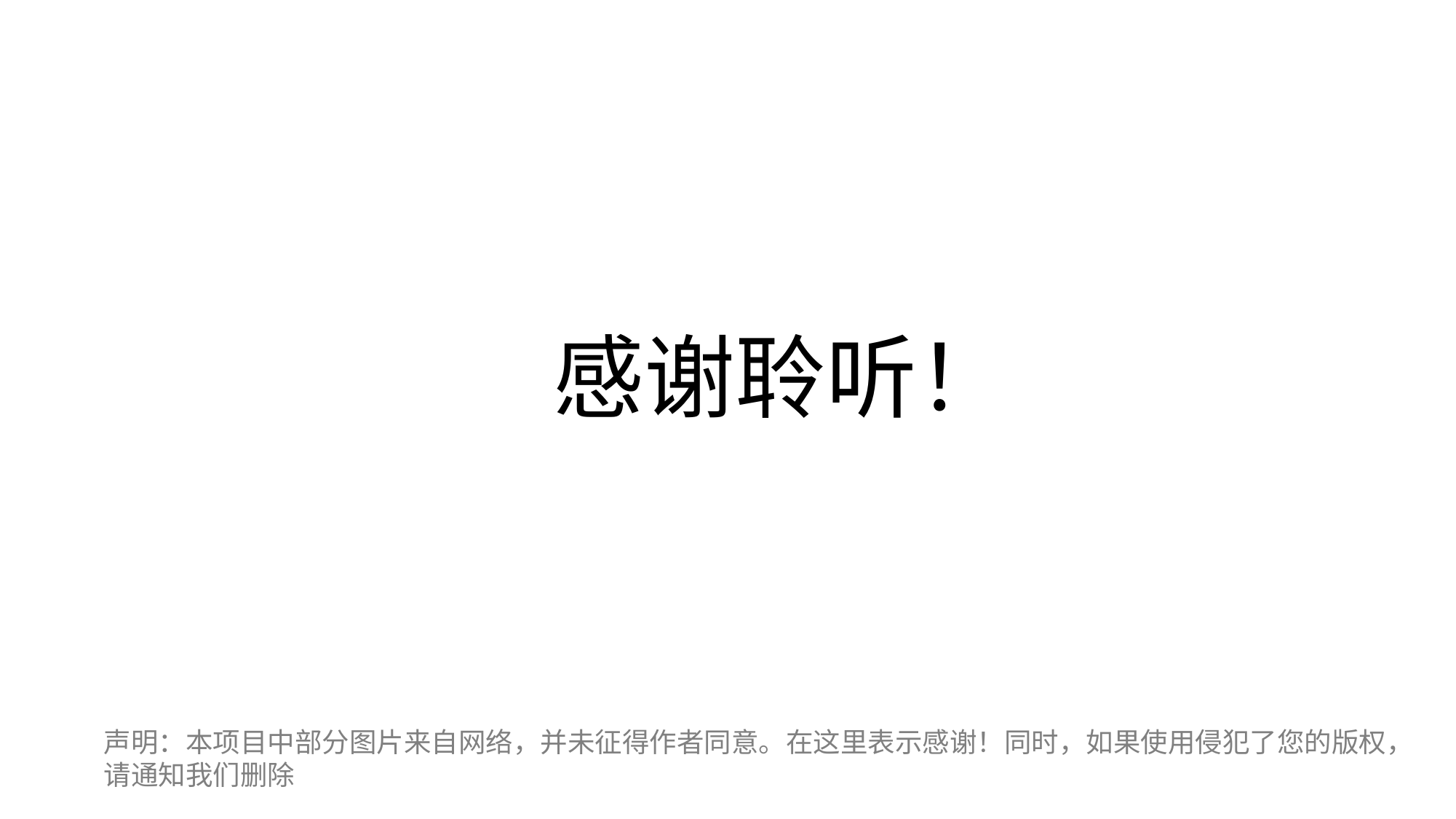

# 感谢聆听！
声明：本项目中部分图片来自网络，并未征得作者同意。在这里表示感谢！同时，如果使用侵犯了您的版权，请通知我们删除